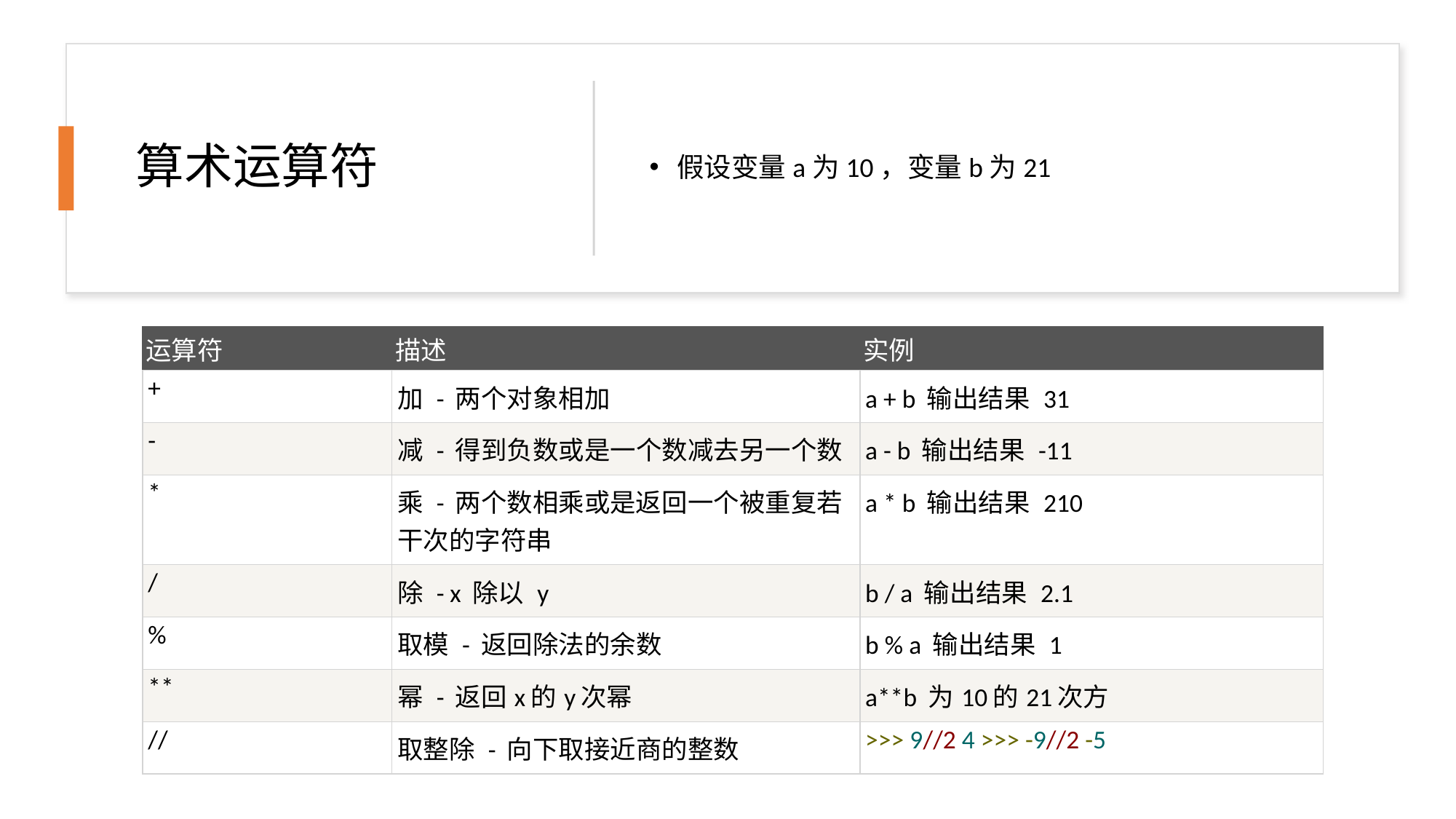

# 算术运算符
假设变量a为10，变量b为21

| 运算符 | 描述 | 实例 |
| --- | --- | --- |
| + | 加 - 两个对象相加 | a + b 输出结果 31 |
| - | 减 - 得到负数或是一个数减去另一个数 | a - b 输出结果 -11 |
| \* | 乘 - 两个数相乘或是返回一个被重复若干次的字符串 | a \* b 输出结果 210 |
| / | 除 - x 除以 y | b / a 输出结果 2.1 |
| % | 取模 - 返回除法的余数 | b % a 输出结果 1 |
| \*\* | 幂 - 返回x的y次幂 | a\*\*b 为10的21次方 |
| // | 取整除 - 向下取接近商的整数 | >>> 9//2 4 >>> -9//2 -5 |